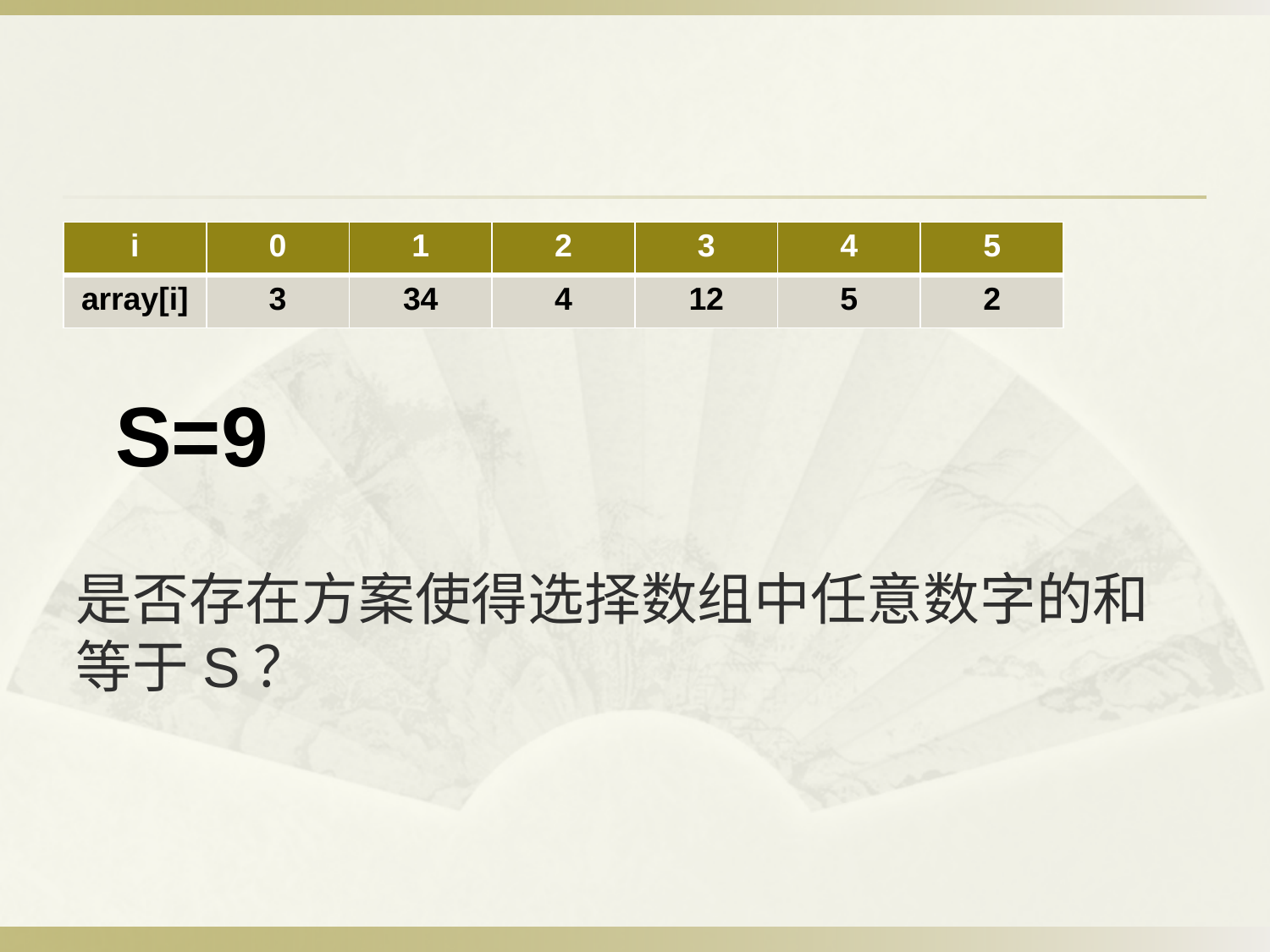

| i | 0 | 1 | 2 | 3 | 4 | 5 |
| --- | --- | --- | --- | --- | --- | --- |
| array[i] | 3 | 34 | 4 | 12 | 5 | 2 |
S=9
# 是否存在方案使得选择数组中任意数字的和等于S？